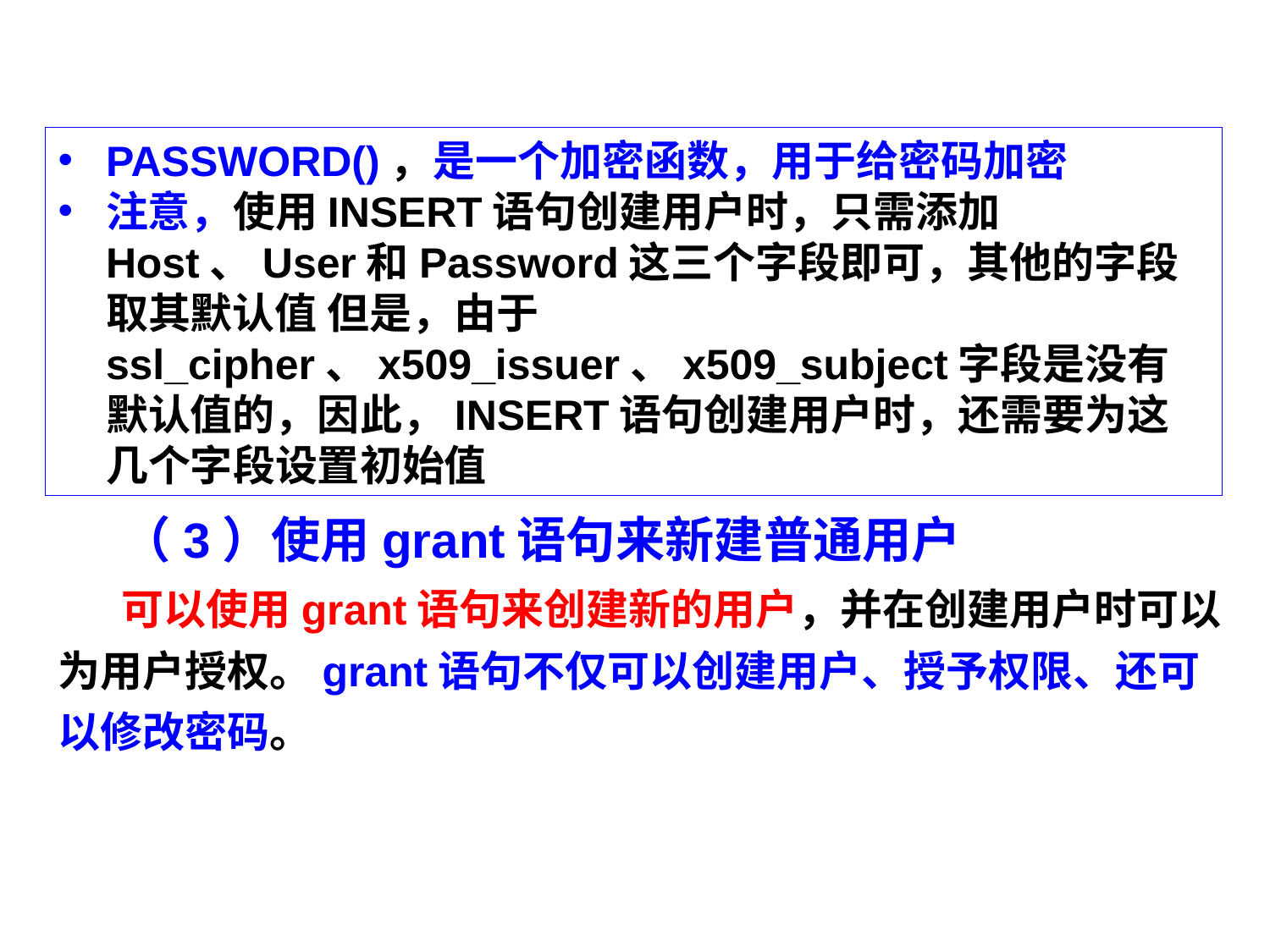

PASSWORD()，是一个加密函数，用于给密码加密
注意，使用INSERT语句创建用户时，只需添加Host、User和Password这三个字段即可，其他的字段取其默认值 但是，由于ssl_cipher、x509_issuer、x509_subject字段是没有默认值的，因此，INSERT语句创建用户时，还需要为这几个字段设置初始值
（3）使用grant语句来新建普通用户
可以使用grant语句来创建新的用户，并在创建用户时可以为用户授权。grant语句不仅可以创建用户、授予权限、还可以修改密码。